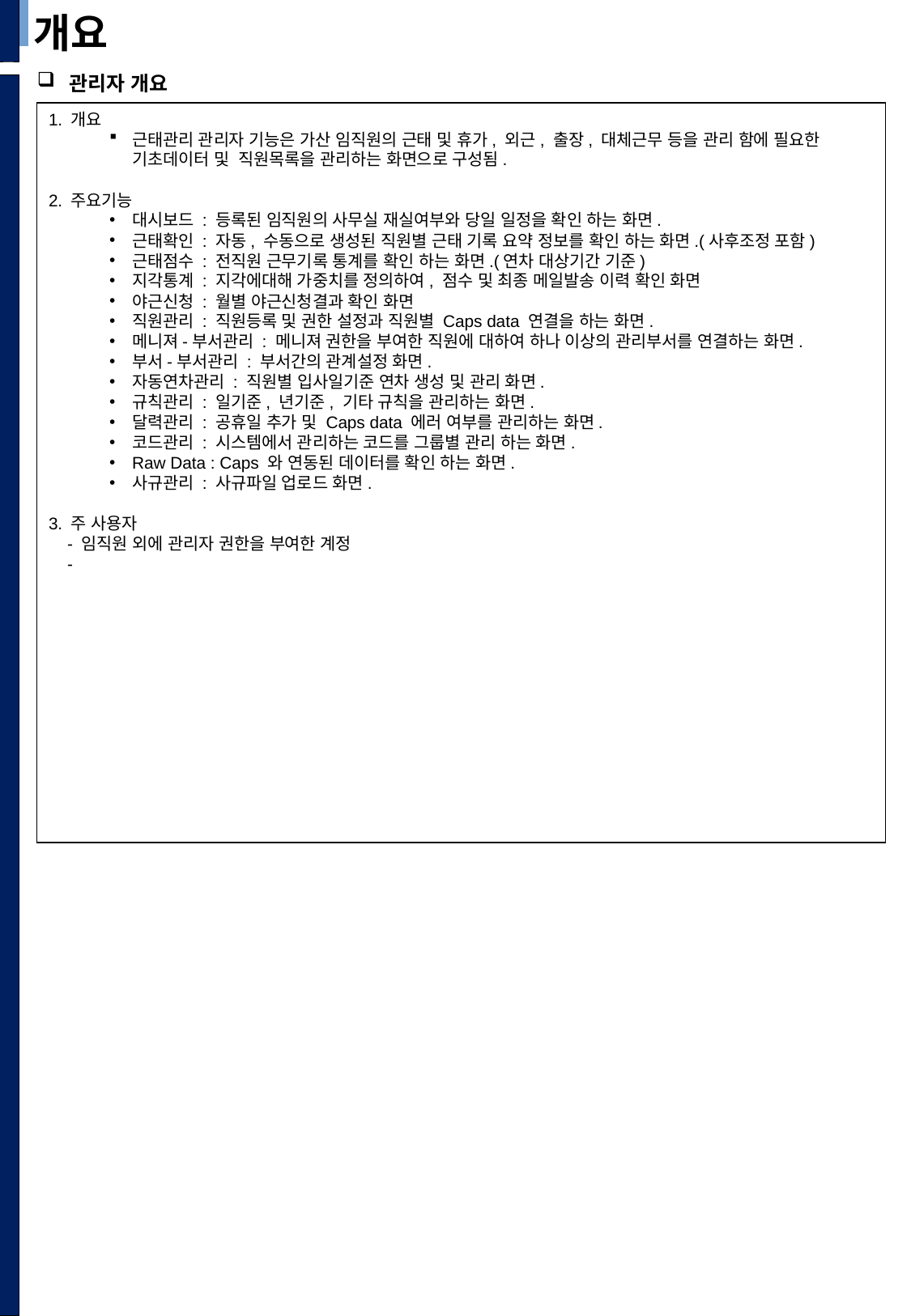

# 개요
  관리자 개요
1. 개요
근태관리 관리자 기능은 가산 임직원의 근태 및 휴가, 외근, 출장, 대체근무 등을 관리 함에 필요한 기초데이터 및  직원목록을 관리하는 화면으로 구성됨.

2. 주요기능
대시보드 : 등록된 임직원의 사무실 재실여부와 당일 일정을 확인 하는 화면.
근태확인 : 자동, 수동으로 생성된 직원별 근태 기록 요약 정보를 확인 하는 화면.(사후조정 포함)
근태점수 : 전직원 근무기록 통계를 확인 하는 화면.(연차 대상기간 기준)
지각통계 : 지각에대해 가중치를 정의하여, 점수 및 최종 메일발송 이력 확인 화면
야근신청 : 월별 야근신청결과 확인 화면
직원관리 : 직원등록 및 권한 설정과 직원별 Caps data 연결을 하는 화면.
메니져-부서관리 : 메니져 권한을 부여한 직원에 대하여 하나 이상의 관리부서를 연결하는 화면.
부서-부서관리 : 부서간의 관계설정 화면.
자동연차관리 : 직원별 입사일기준 연차 생성 및 관리 화면.
규칙관리 : 일기준, 년기준, 기타 규칙을 관리하는 화면.
달력관리 : 공휴일 추가 및 Caps data 에러 여부를 관리하는 화면.
코드관리 : 시스템에서 관리하는 코드를 그룹별 관리 하는 화면.
Raw Data : Caps 와 연동된 데이터를 확인 하는 화면.
사규관리 : 사규파일 업로드 화면.

3. 주 사용자
    - 임직원 외에 관리자 권한을 부여한 계정
    -